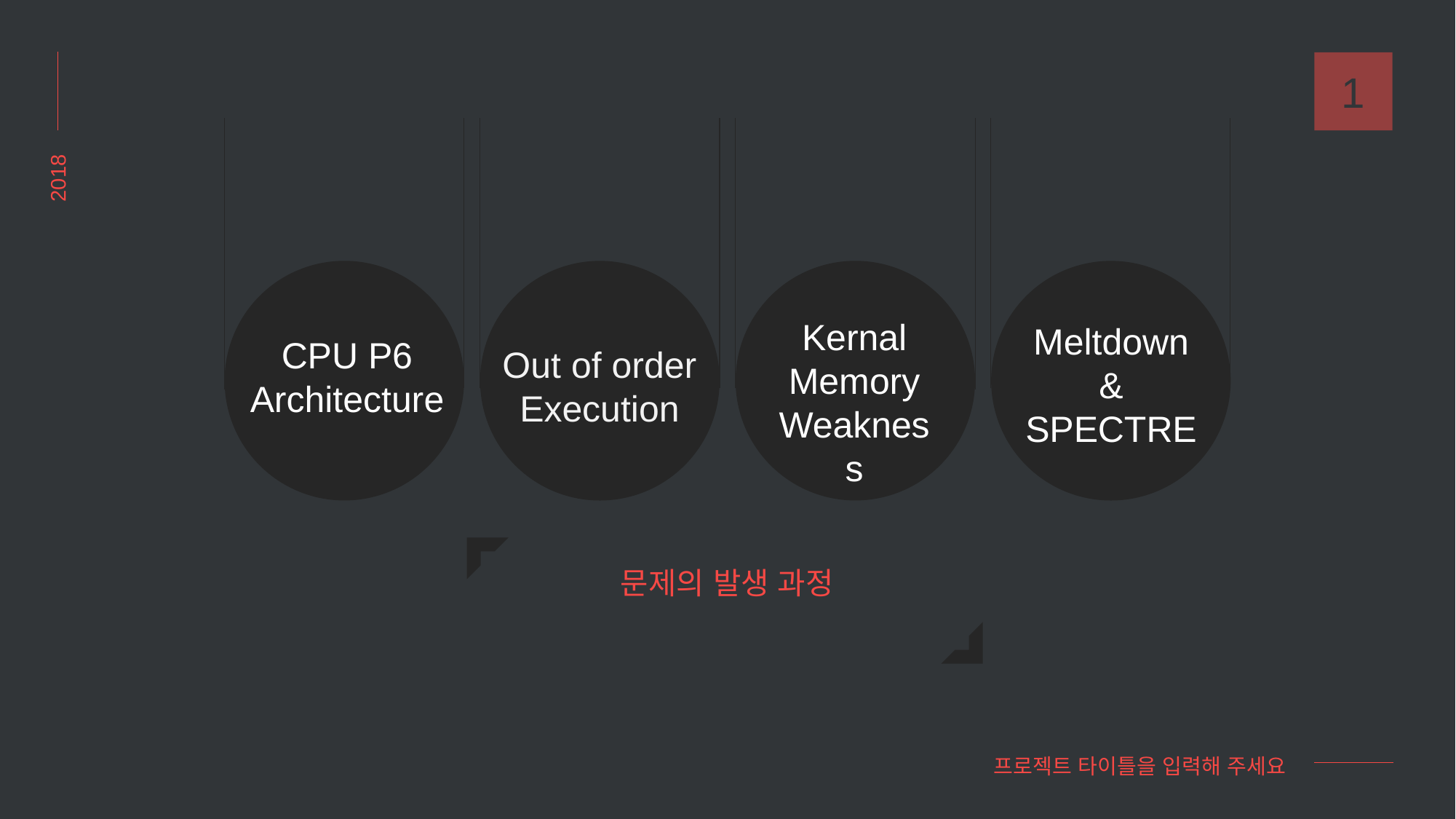

1
2018

Kernal Memory
Weakness
Meltdown &
SPECTRE
CPU P6
Architecture
Out of order Execution

문제의 발생 과정

프로젝트 타이틀을 입력해 주세요